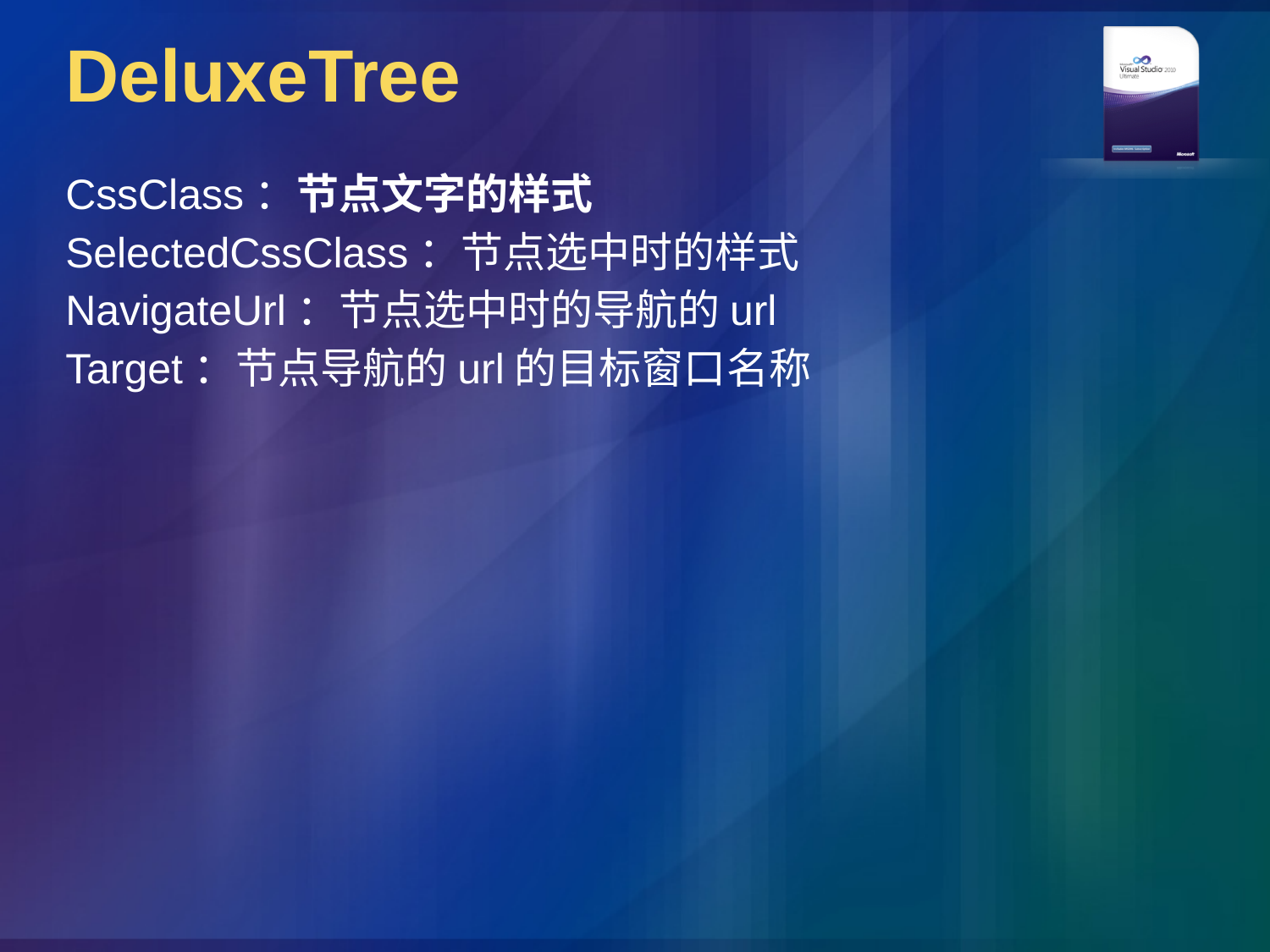

# DeluxeTree
CssClass：节点文字的样式
SelectedCssClass：节点选中时的样式
NavigateUrl：节点选中时的导航的url
Target：节点导航的url的目标窗口名称